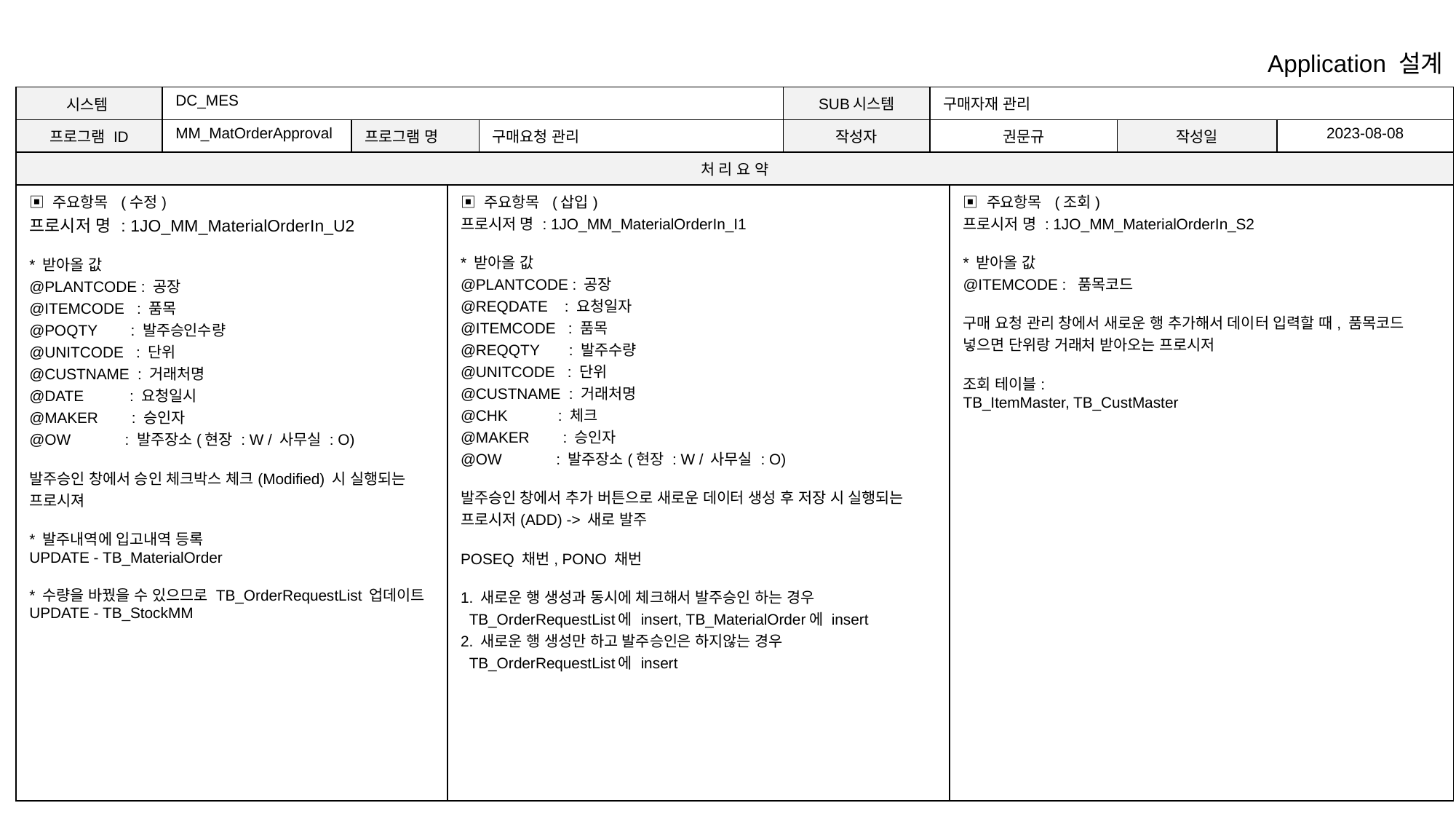

Application 설계
| 시스템 | DC\_MES |  |  |  | SUB시스템 | 구매자재 관리 |  |  |  |
| --- | --- | --- | --- | --- | --- | --- | --- | --- | --- |
| 프로그램 ID | MM\_MatOrderApproval | 프로그램 명 |  | 구매요청 관리 | 작성자 | 권문규 |  | 작성일 | 2023-08-08 |
| 처 리 요 약 |  |  |  |  |  |  |  |  |  |
| ▣ 주요항목 (수정) 프로시저 명 : 1JO\_MM\_MaterialOrderIn\_U2 \* 받아올 값 @PLANTCODE : 공장 @ITEMCODE : 품목 @POQTY : 발주승인수량 @UNITCODE : 단위 @CUSTNAME : 거래처명 @DATE : 요청일시 @MAKER : 승인자 @OW : 발주장소(현장 : W / 사무실 : O) 발주승인 창에서 승인 체크박스 체크(Modified) 시 실행되는 프로시져 \* 발주내역에 입고내역 등록 UPDATE - TB\_MaterialOrder \* 수량을 바꿨을 수 있으므로 TB\_OrderRequestList 업데이트 UPDATE - TB\_StockMM |  |  | ▣ 주요항목 (삽입) 프로시저 명 : 1JO\_MM\_MaterialOrderIn\_I1 \* 받아올 값 @PLANTCODE : 공장 @REQDATE : 요청일자 @ITEMCODE : 품목 @REQQTY : 발주수량 @UNITCODE : 단위 @CUSTNAME : 거래처명 @CHK : 체크 @MAKER : 승인자 @OW : 발주장소(현장 : W / 사무실 : O) 발주승인 창에서 추가 버튼으로 새로운 데이터 생성 후 저장 시 실행되는 프로시저(ADD) -> 새로 발주 POSEQ 채번, PONO 채번 1. 새로운 행 생성과 동시에 체크해서 발주승인 하는 경우 TB\_OrderRequestList에 insert, TB\_MaterialOrder에 insert 2. 새로운 행 생성만 하고 발주승인은 하지않는 경우 TB\_OrderRequestList에 insert |  |  |  | ▣ 주요항목 (조회) 프로시저 명 : 1JO\_MM\_MaterialOrderIn\_S2 \* 받아올 값 @ITEMCODE : 품목코드 구매 요청 관리 창에서 새로운 행 추가해서 데이터 입력할 때, 품목코드 넣으면 단위랑 거래처 받아오는 프로시저 조회 테이블: TB\_ItemMaster, TB\_CustMaster |  |  |